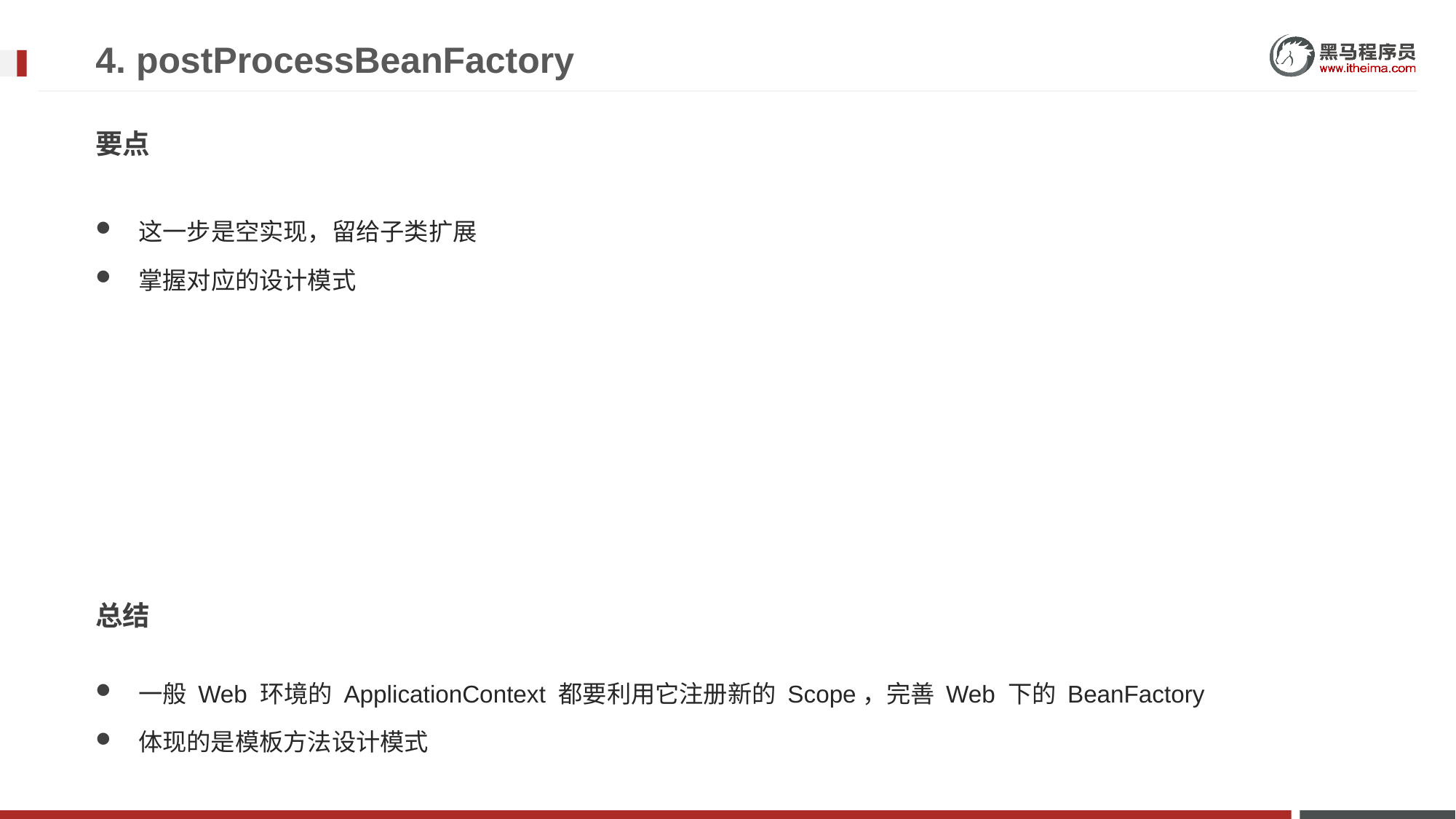

# 4. postProcessBeanFactory
要点
这一步是空实现，留给子类扩展
掌握对应的设计模式
总结
一般 Web 环境的 ApplicationContext 都要利用它注册新的 Scope，完善 Web 下的 BeanFactory
体现的是模板方法设计模式